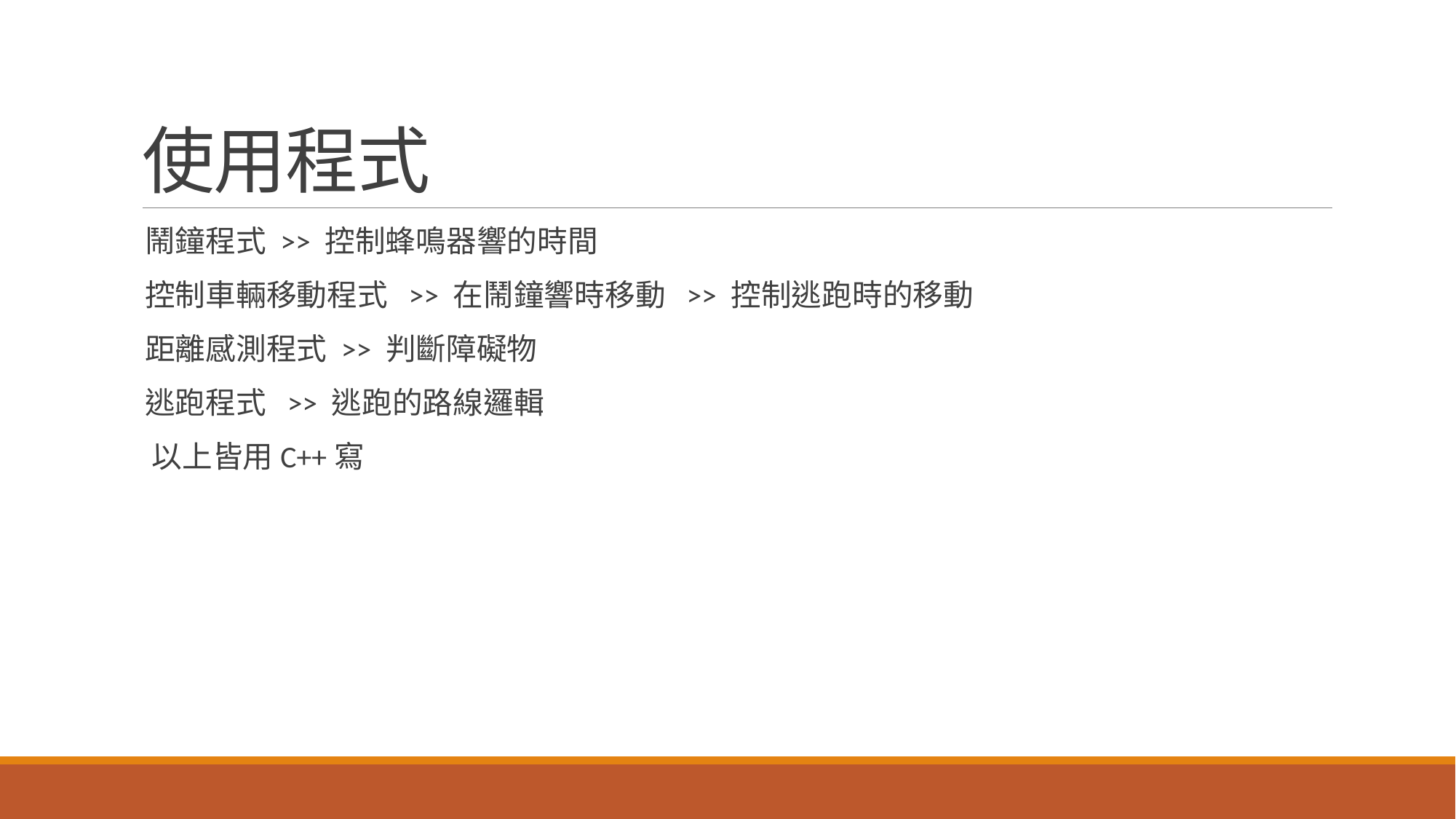

# 使用程式
 鬧鐘程式 >> 控制蜂鳴器響的時間
 控制車輛移動程式  >> 在鬧鐘響時移動  >> 控制逃跑時的移動
 距離感測程式 >> 判斷障礙物
 逃跑程式  >> 逃跑的路線邏輯
  以上皆用C++寫